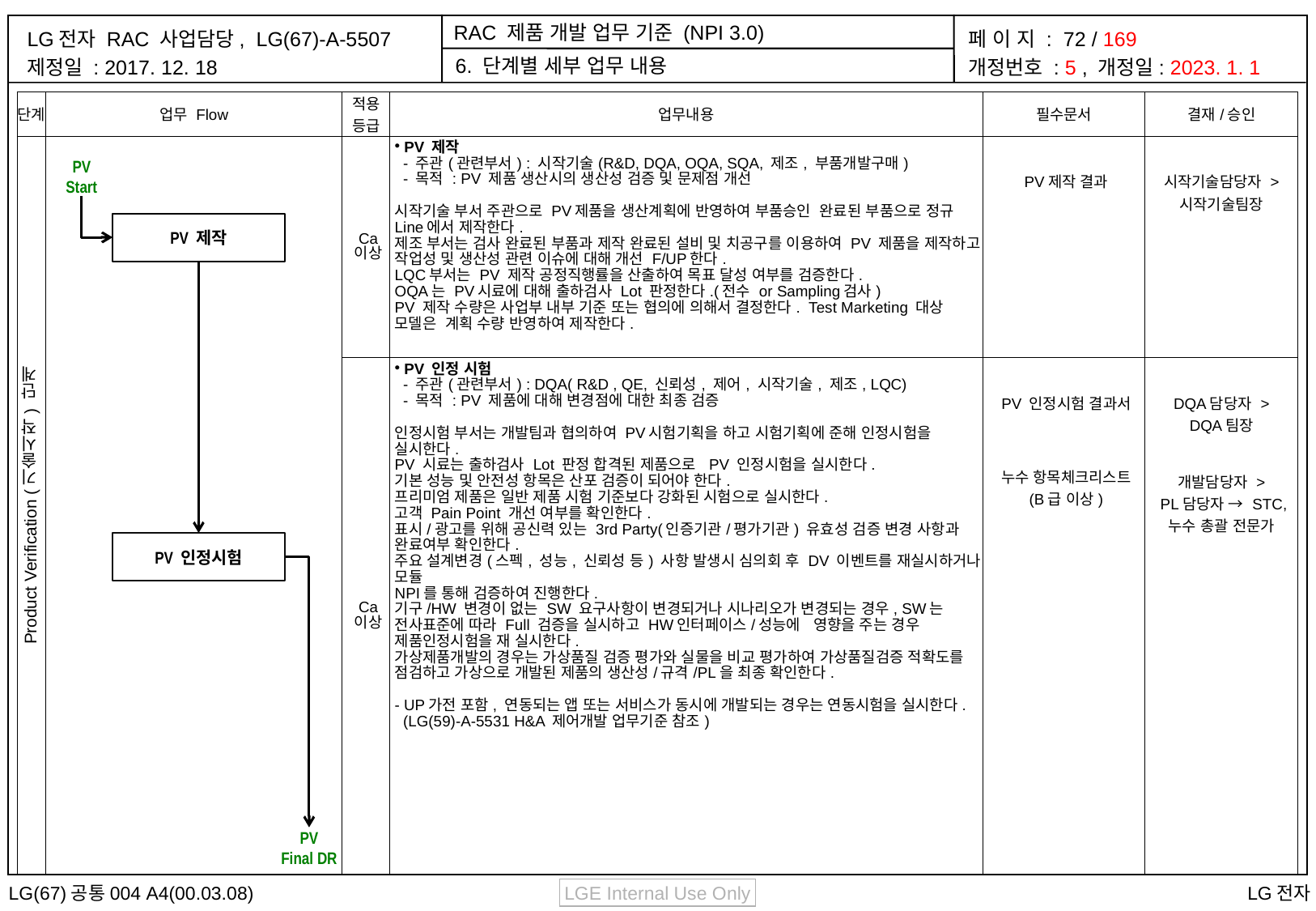

6. 단계별 세부 업무 내용
| 단계 | 업무 Flow | 적용 등급 | 업무내용 | 필수문서 | 결재/승인 |
| --- | --- | --- | --- | --- | --- |
| Product Verification (기술시작) 단계 |  | Ca 이상 | PV 제작 - 주관(관련부서) : 시작기술(R&D, DQA, OQA, SQA, 제조, 부품개발구매) - 목적 : PV 제품 생산시의 생산성 검증 및 문제점 개선 시작기술 부서 주관으로 PV제품을 생산계획에 반영하여 부품승인 완료된 부품으로 정규 Line에서 제작한다. 제조 부서는 검사 완료된 부품과 제작 완료된 설비 및 치공구를 이용하여 PV 제품을 제작하고 작업성 및 생산성 관련 이슈에 대해 개선 F/UP한다. LQC부서는 PV 제작 공정직행률을 산출하여 목표 달성 여부를 검증한다. OQA는 PV시료에 대해 출하검사 Lot 판정한다.(전수 or Sampling검사) PV 제작 수량은 사업부 내부 기준 또는 협의에 의해서 결정한다. Test Marketing 대상 모델은 계획 수량 반영하여 제작한다. | PV제작 결과 | 시작기술담당자 > 시작기술팀장 |
|  |  | Ca 이상 | PV 인정 시험 - 주관(관련부서) : DQA( R&D , QE, 신뢰성, 제어, 시작기술, 제조, LQC) - 목적 : PV 제품에 대해 변경점에 대한 최종 검증 인정시험 부서는 개발팀과 협의하여 PV시험기획을 하고 시험기획에 준해 인정시험을 실시한다. PV 시료는 출하검사 Lot 판정 합격된 제품으로 PV 인정시험을 실시한다. 기본 성능 및 안전성 항목은 산포 검증이 되어야 한다. 프리미엄 제품은 일반 제품 시험 기준보다 강화된 시험으로 실시한다. 고객 Pain Point 개선 여부를 확인한다. 표시/광고를 위해 공신력 있는 3rd Party(인증기관/평가기관) 유효성 검증 변경 사항과 완료여부 확인한다. 주요 설계변경(스펙, 성능, 신뢰성 등) 사항 발생시 심의회 후 DV 이벤트를 재실시하거나 모듈 NPI를 통해 검증하여 진행한다. 기구/HW 변경이 없는 SW 요구사항이 변경되거나 시나리오가 변경되는 경우, SW는 전사표준에 따라 Full 검증을 실시하고 HW인터페이스/성능에 영향을 주는 경우 제품인정시험을 재 실시한다. 가상제품개발의 경우는 가상품질 검증 평가와 실물을 비교 평가하여 가상품질검증 적확도를 점검하고 가상으로 개발된 제품의 생산성/규격/PL을 최종 확인한다. - UP가전 포함, 연동되는 앱 또는 서비스가 동시에 개발되는 경우는 연동시험을 실시한다. (LG(59)-A-5531 H&A 제어개발 업무기준 참조) | PV 인정시험 결과서 누수 항목체크리스트 (B급 이상) | DQA담당자 > DQA팀장 개발담당자 > PL담당자 → STC, 누수 총괄 전문가 |
PV
Start
PV 제작
PV 인정시험
PV
Final DR